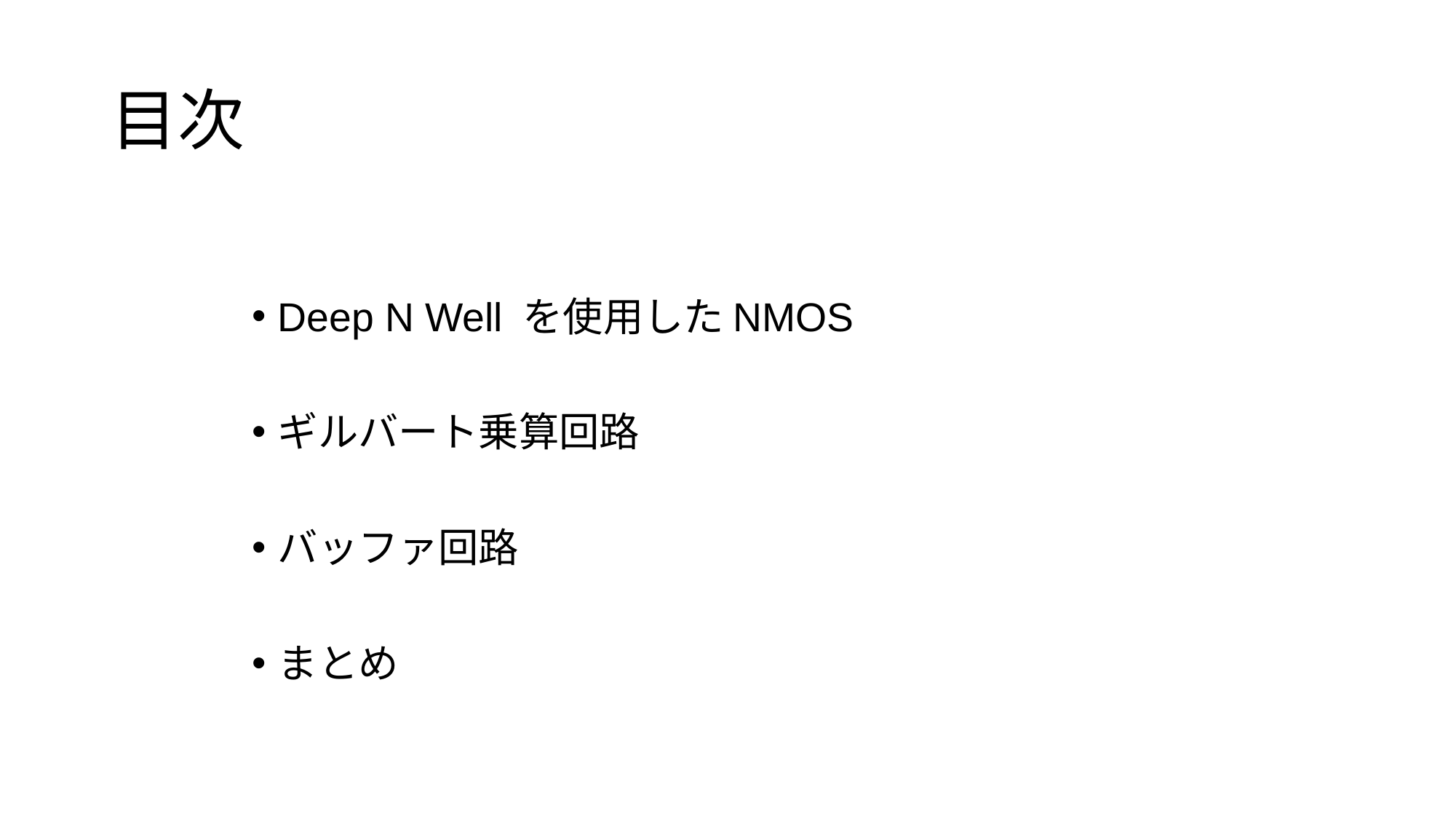

# 目次
Deep N Well を使用したNMOS

ギルバート乗算回路

バッファ回路

まとめ